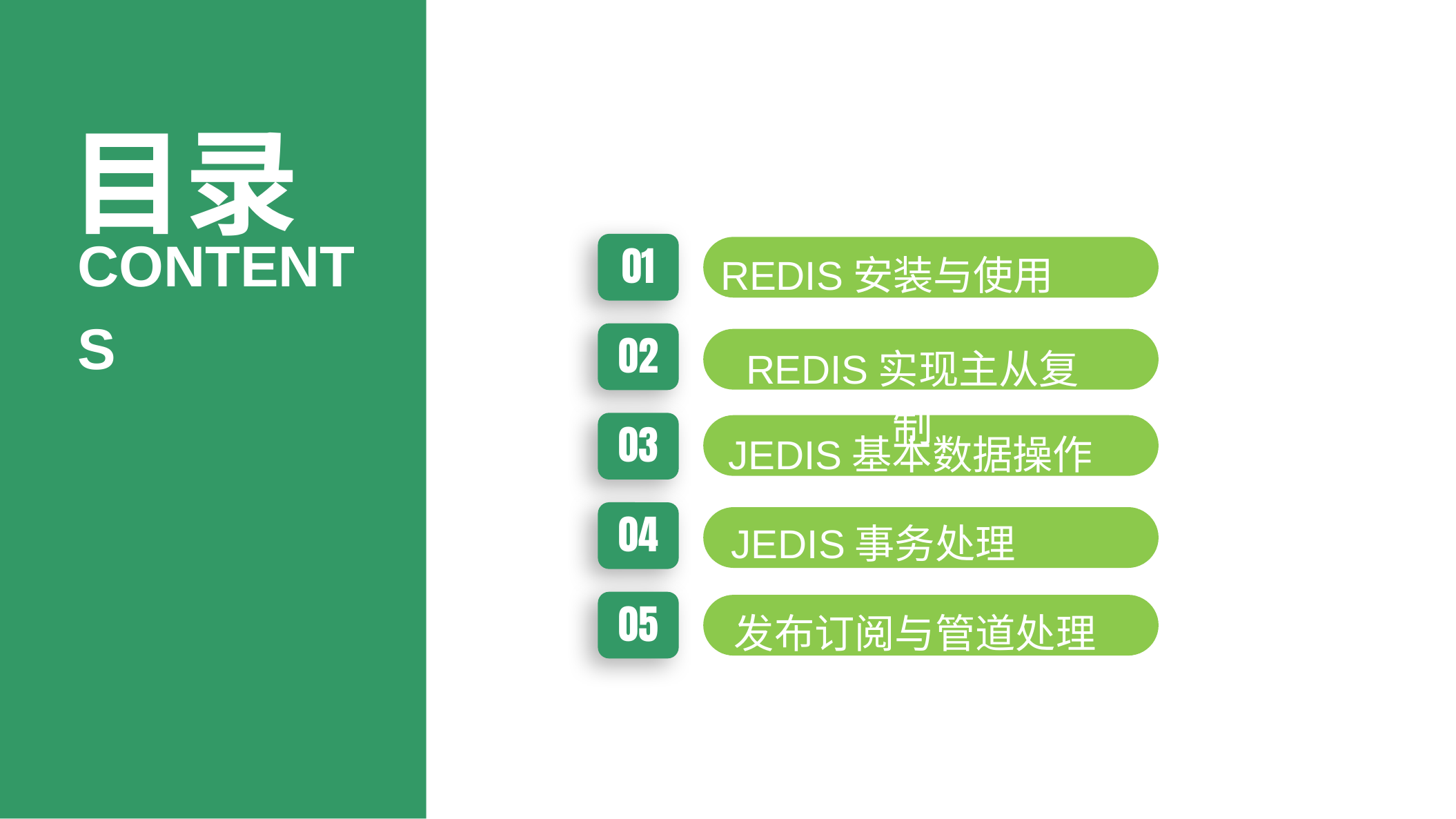

目录
contents
01
REDIS安装与使用

02

REDIS实现主从复制
03
JEDIS基本数据操作

04
JEDIS事务处理

05
发布订阅与管道处理